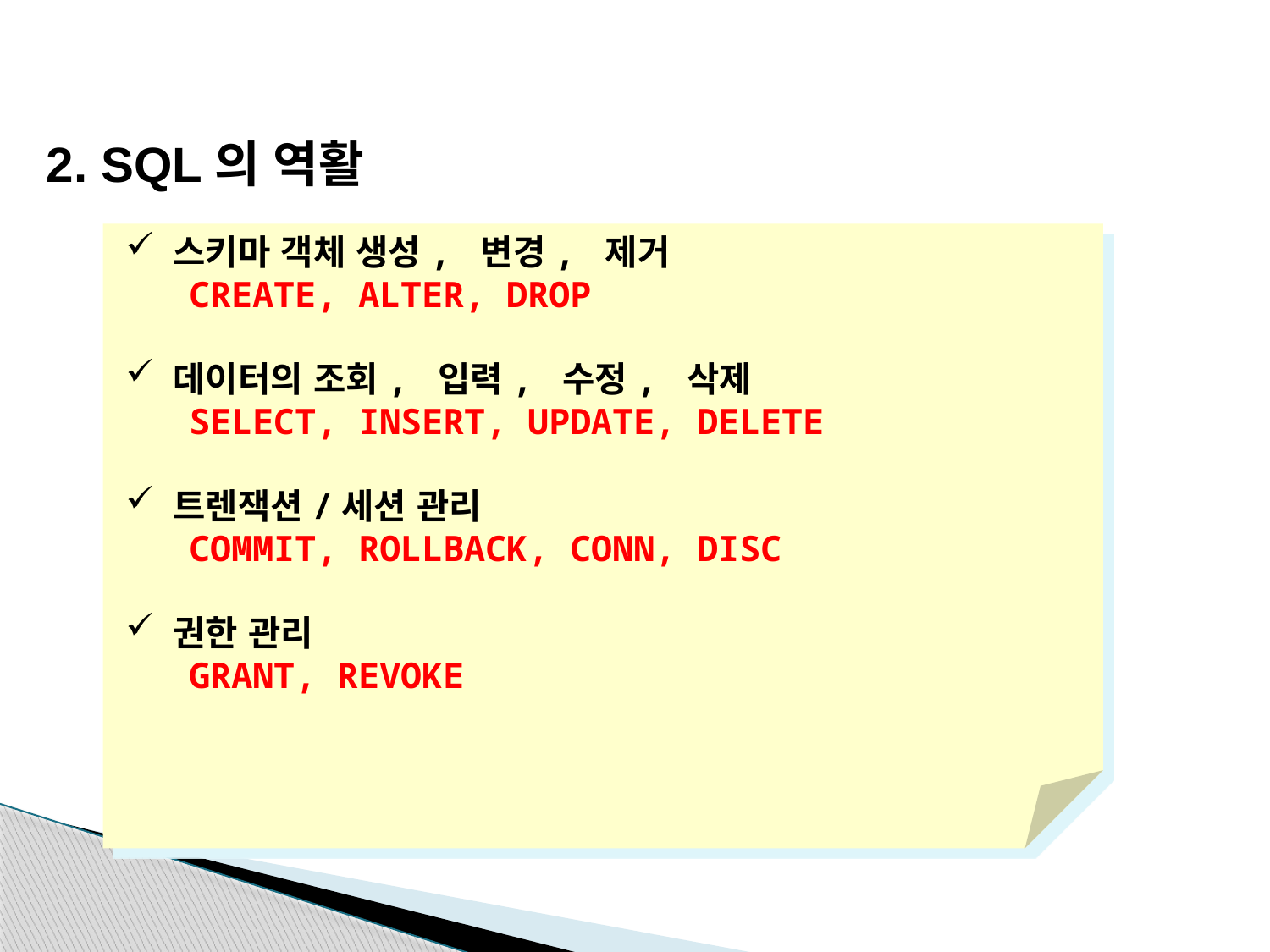

2. SQL의 역활
스키마 객체 생성, 변경, 제거
   CREATE, ALTER, DROP

데이터의 조회, 입력, 수정, 삭제
   SELECT, INSERT, UPDATE, DELETE

트렌잭션/세션 관리
   COMMIT, ROLLBACK, CONN, DISC

권한 관리
   GRANT, REVOKE